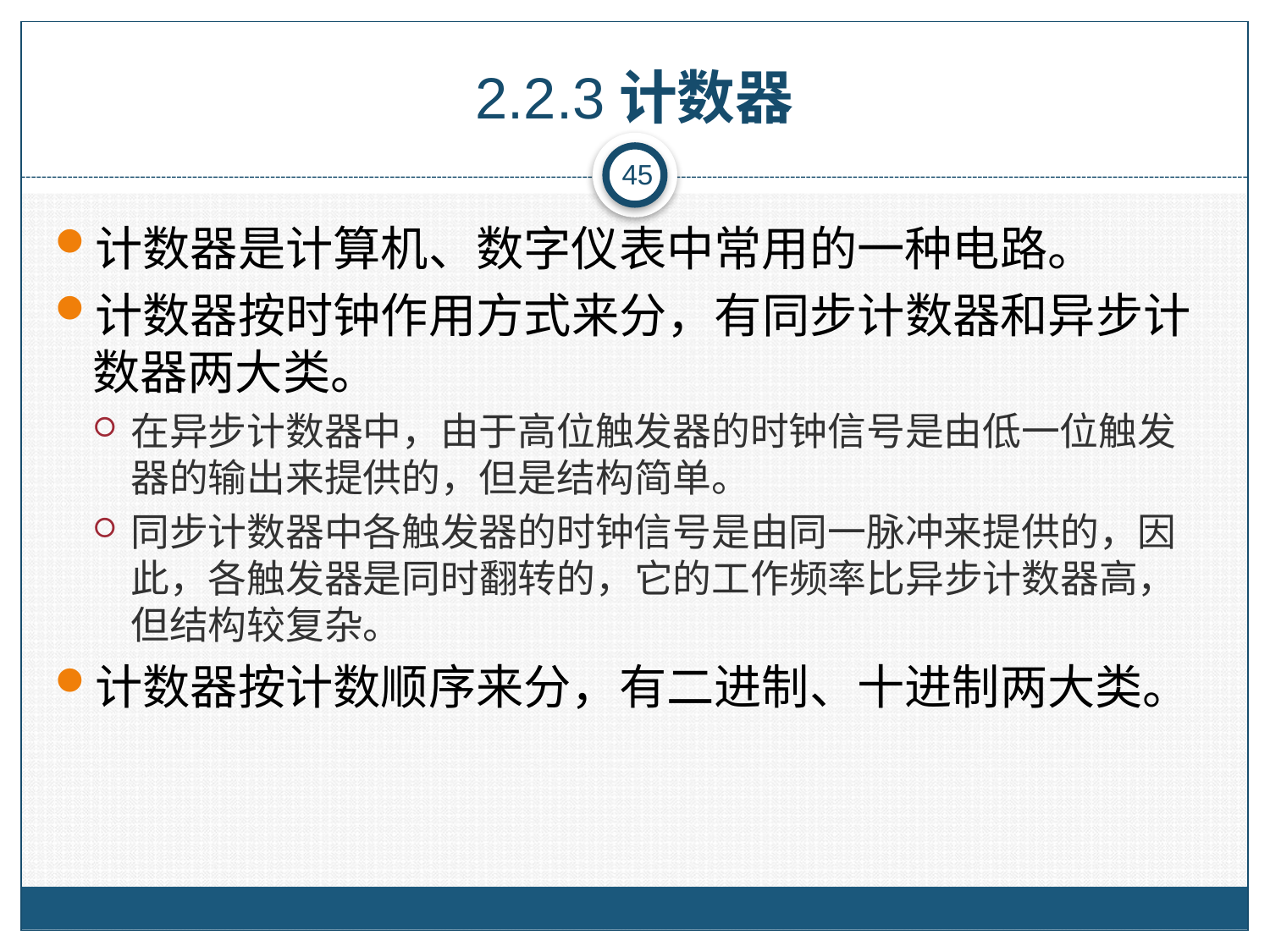

# 2.2.3计数器
45
计数器是计算机、数字仪表中常用的一种电路。
计数器按时钟作用方式来分，有同步计数器和异步计数器两大类。
在异步计数器中，由于高位触发器的时钟信号是由低一位触发器的输出来提供的，但是结构简单。
同步计数器中各触发器的时钟信号是由同一脉冲来提供的，因此，各触发器是同时翻转的，它的工作频率比异步计数器高，但结构较复杂。
计数器按计数顺序来分，有二进制、十进制两大类。